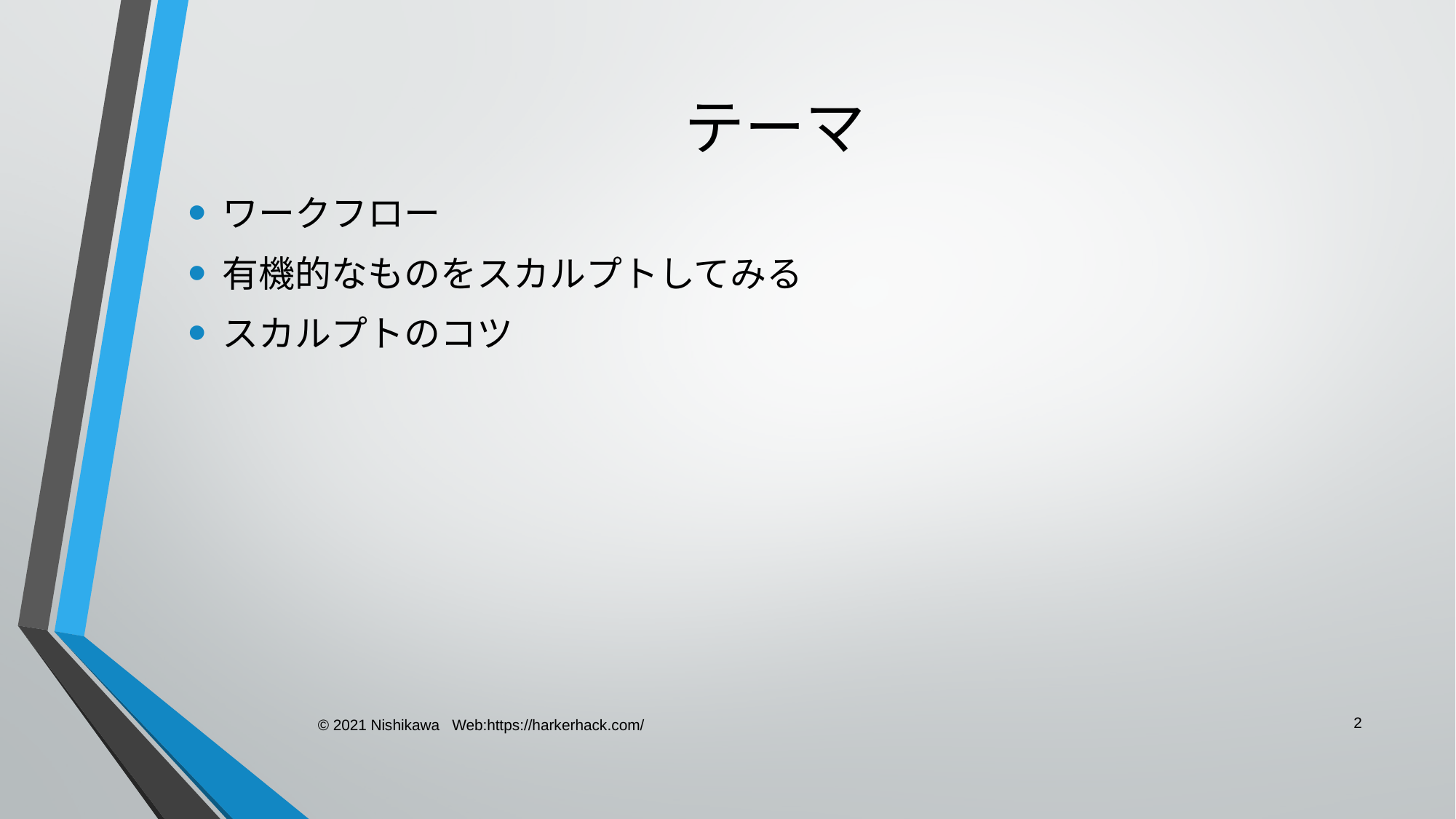

# テーマ
ワークフロー
有機的なものをスカルプトしてみる
スカルプトのコツ
2
© 2021 Nishikawa   Web:https://harkerhack.com/